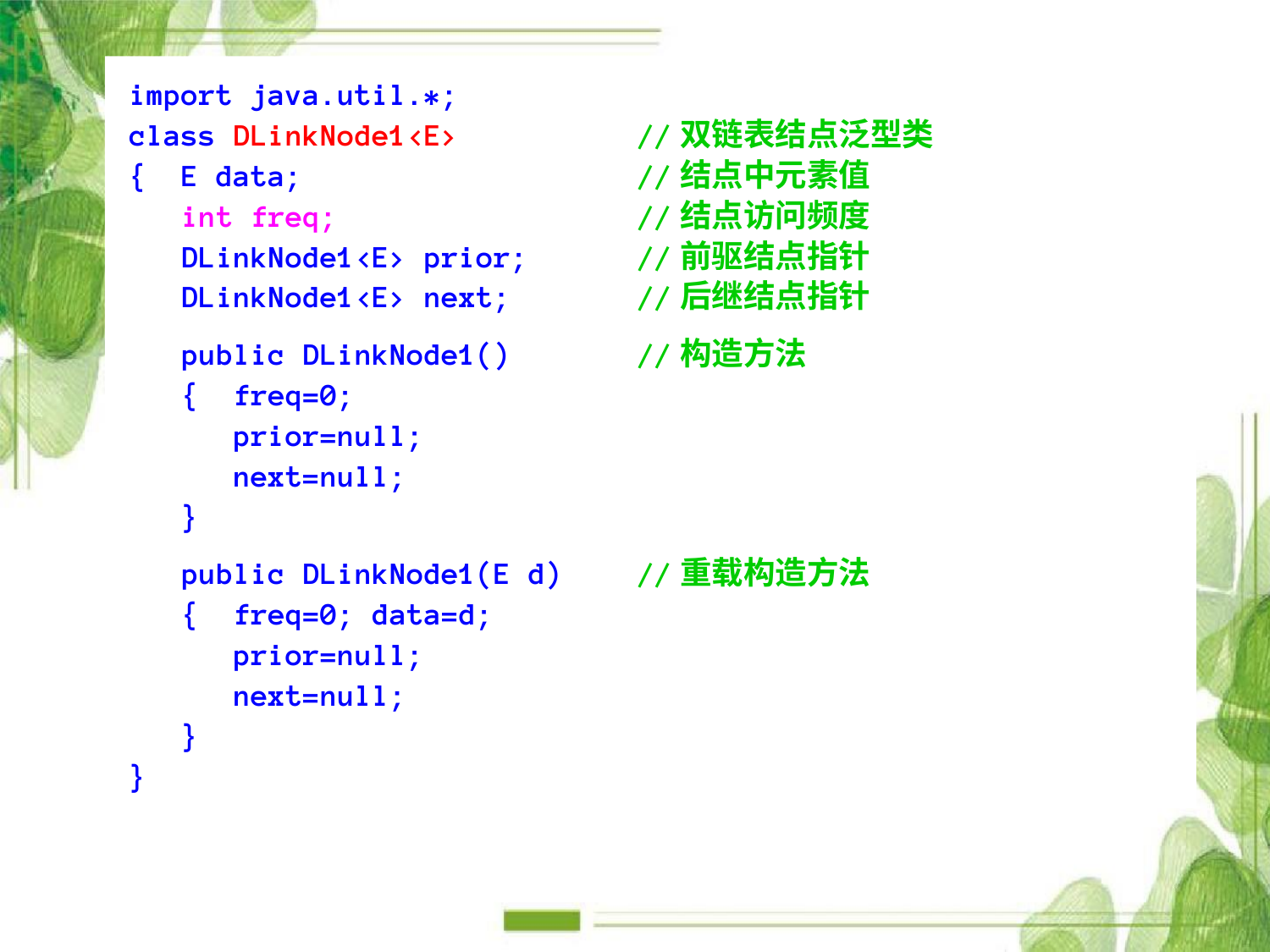

import java.util.*;
class DLinkNode1<E>		//双链表结点泛型类
{  E data;			//结点中元素值
   int freq;			//结点访问频度
   DLinkNode1<E> prior;	//前驱结点指针
   DLinkNode1<E> next;	//后继结点指针
   public DLinkNode1()	//构造方法
   {  freq=0;
      prior=null;
      next=null;
   }
   public DLinkNode1(E d)	//重载构造方法
   {  freq=0; data=d;
      prior=null;
      next=null;
   }
}